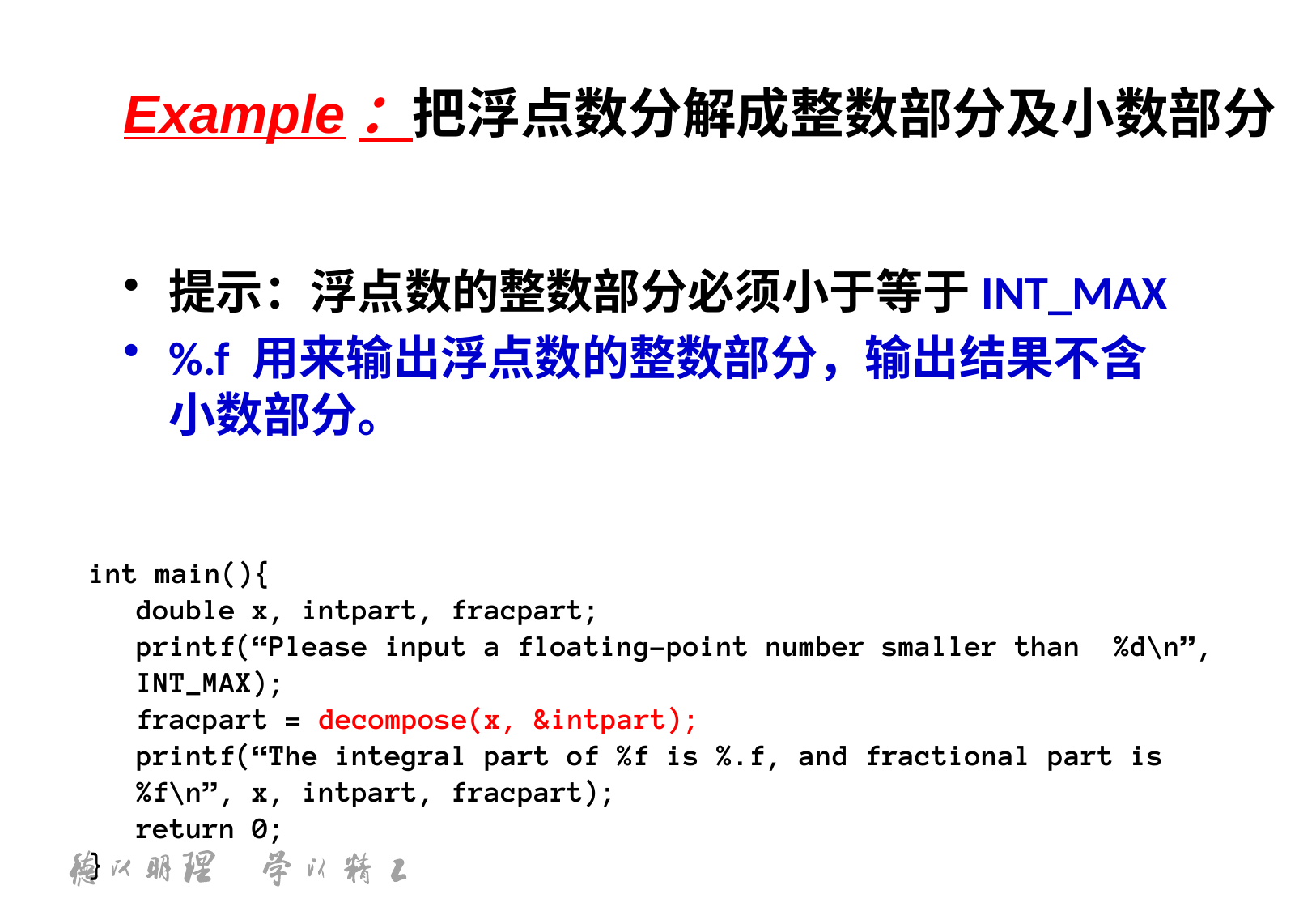

Example：把浮点数分解成整数部分及小数部分
提示：浮点数的整数部分必须小于等于INT_MAX
%.f 用来输出浮点数的整数部分，输出结果不含小数部分。
int main(){
double x, intpart, fracpart;
printf(“Please input a floating-point number smaller than  %d\n”, INT_MAX);
fracpart = decompose(x, &intpart);
printf(“The integral part of %f is %.f, and fractional part is %f\n”, x, intpart, fracpart);
return 0;
}
53